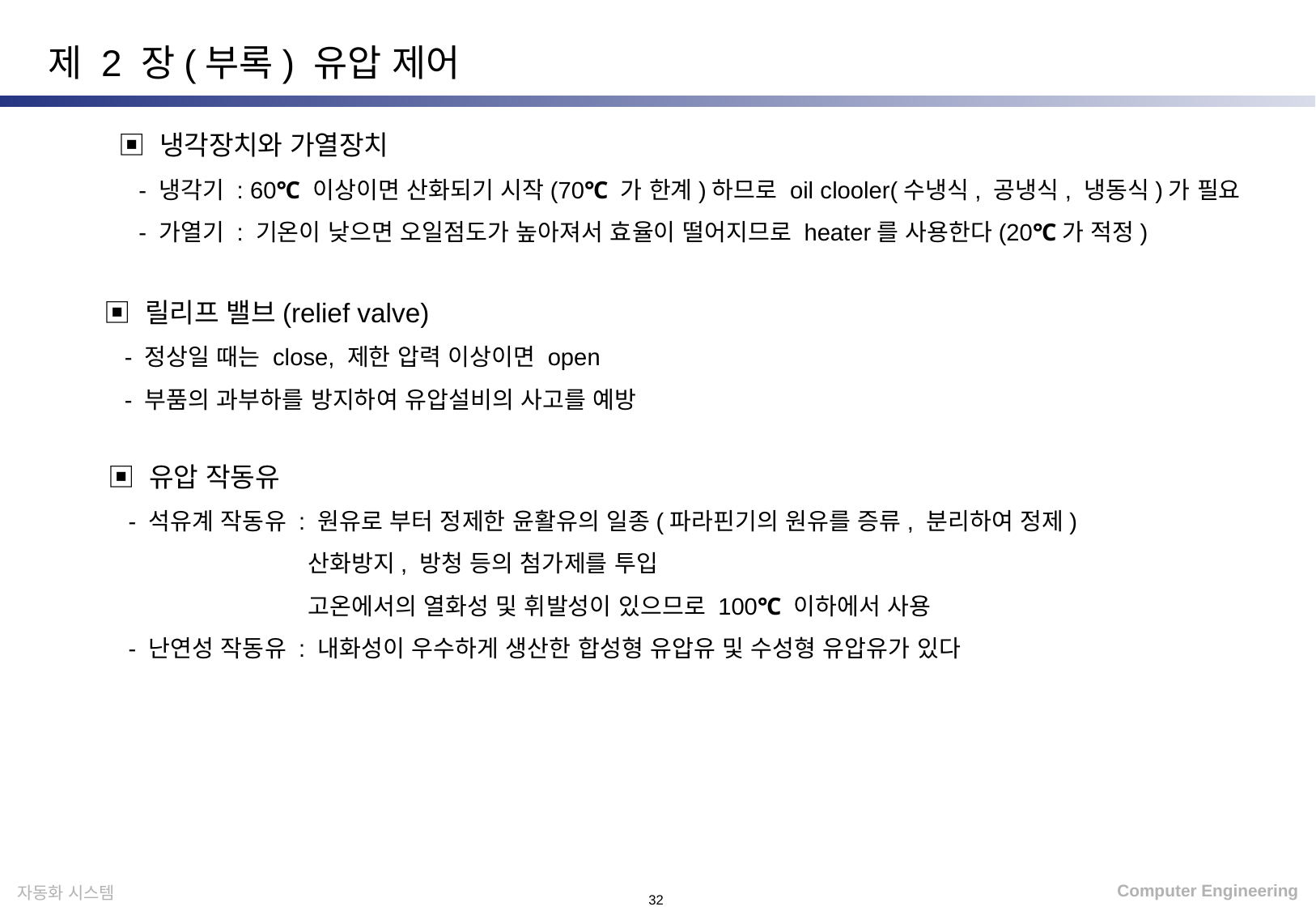

제 2 장(부록) 유압 제어
▣ 냉각장치와 가열장치
   - 냉각기 : 60℃ 이상이면 산화되기 시작(70℃ 가 한계)하므로 oil clooler(수냉식, 공냉식, 냉동식)가 필요
   - 가열기 : 기온이 낮으면 오일점도가 높아져서 효율이 떨어지므로 heater를 사용한다(20℃가 적정)
▣ 릴리프 밸브(relief valve)
   - 정상일 때는 close, 제한 압력 이상이면 open
   - 부품의 과부하를 방지하여 유압설비의 사고를 예방
▣ 유압 작동유
   - 석유계 작동유 : 원유로 부터 정제한 윤활유의 일종(파라핀기의 원유를 증류, 분리하여 정제)
                             산화방지, 방청 등의 첨가제를 투입
                             고온에서의 열화성 및 휘발성이 있으므로 100℃ 이하에서 사용
   - 난연성 작동유 : 내화성이 우수하게 생산한 합성형 유압유 및 수성형 유압유가 있다